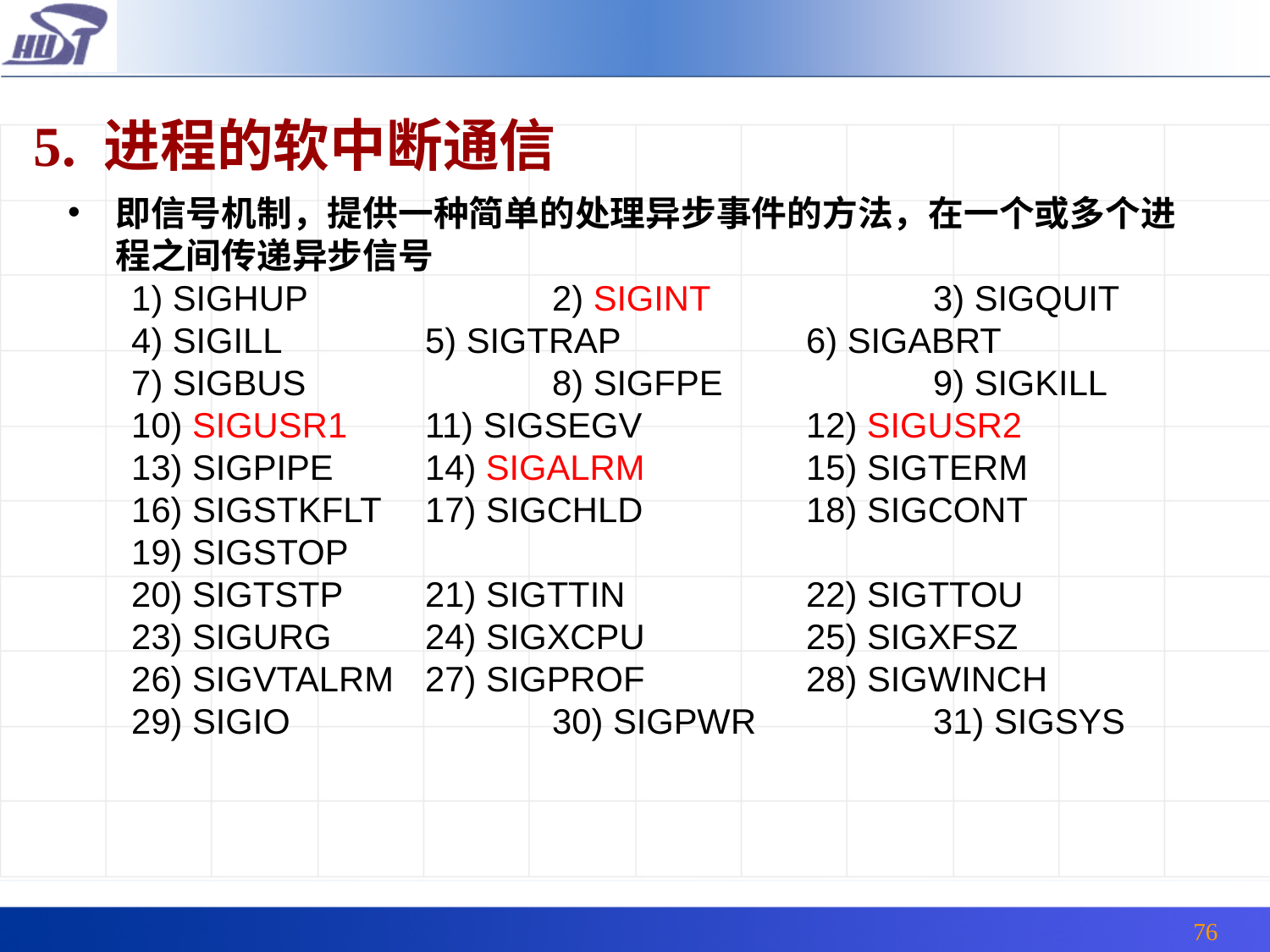

5. 进程的软中断通信
即信号机制，提供一种简单的处理异步事件的方法，在一个或多个进程之间传递异步信号
1) SIGHUP 		2) SIGINT 		3) SIGQUIT
4) SIGILL 		5) SIGTRAP 		6) SIGABRT
7) SIGBUS 		8) SIGFPE 		9) SIGKILL
10) SIGUSR1 	11) SIGSEGV 		12) SIGUSR2
13) SIGPIPE 	14) SIGALRM 		15) SIGTERM
16) SIGSTKFLT 	17) SIGCHLD 		18) SIGCONT
19) SIGSTOP
20) SIGTSTP 	21) SIGTTIN 		22) SIGTTOU
23) SIGURG 	24) SIGXCPU 		25) SIGXFSZ
26) SIGVTALRM 	27) SIGPROF 		28) SIGWINCH
29) SIGIO 		30) SIGPWR 		31) SIGSYS
76